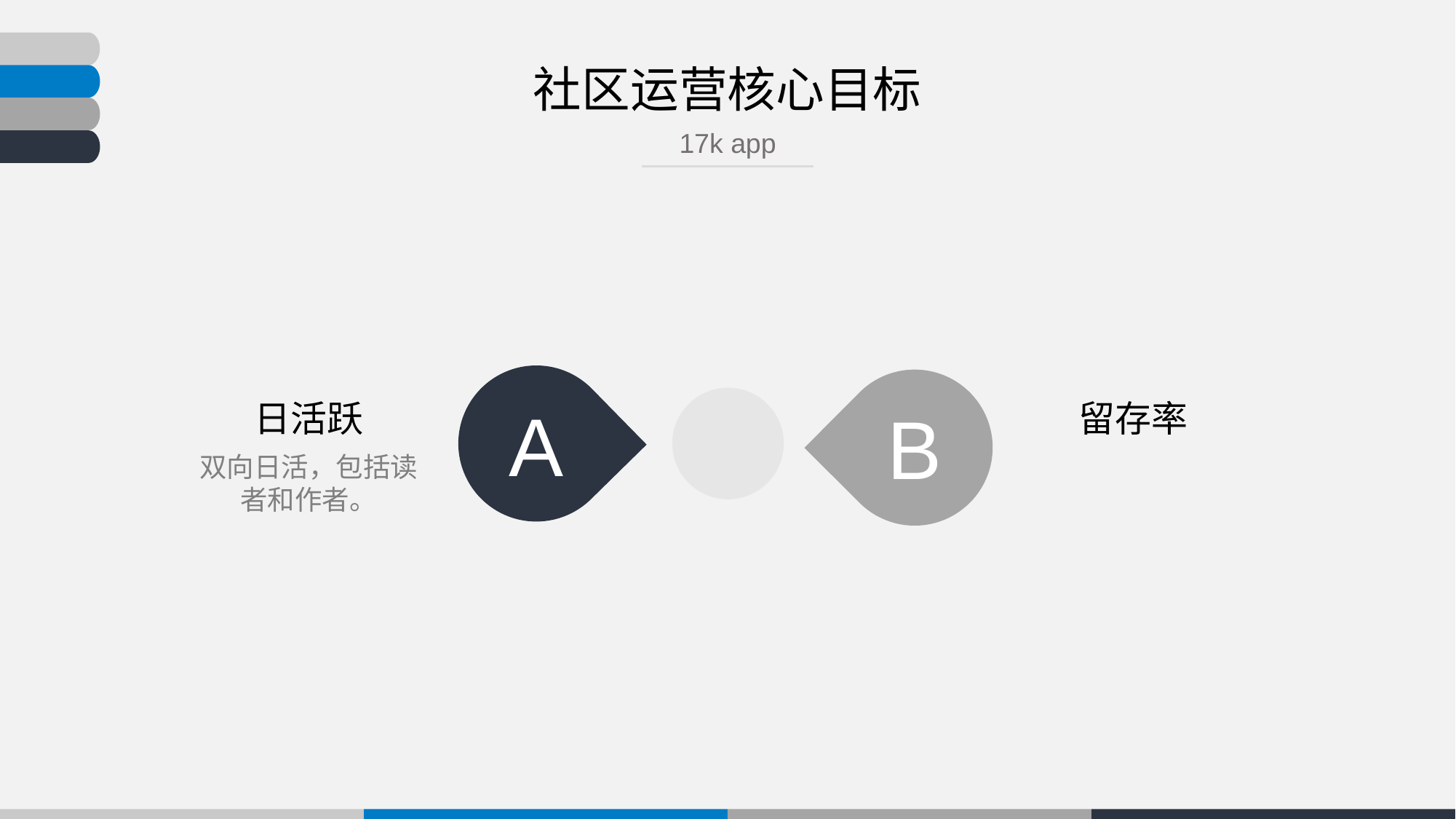

社区运营核心目标
17k app

日活跃
留存率
A
B

双向日活，包括读者和作者。